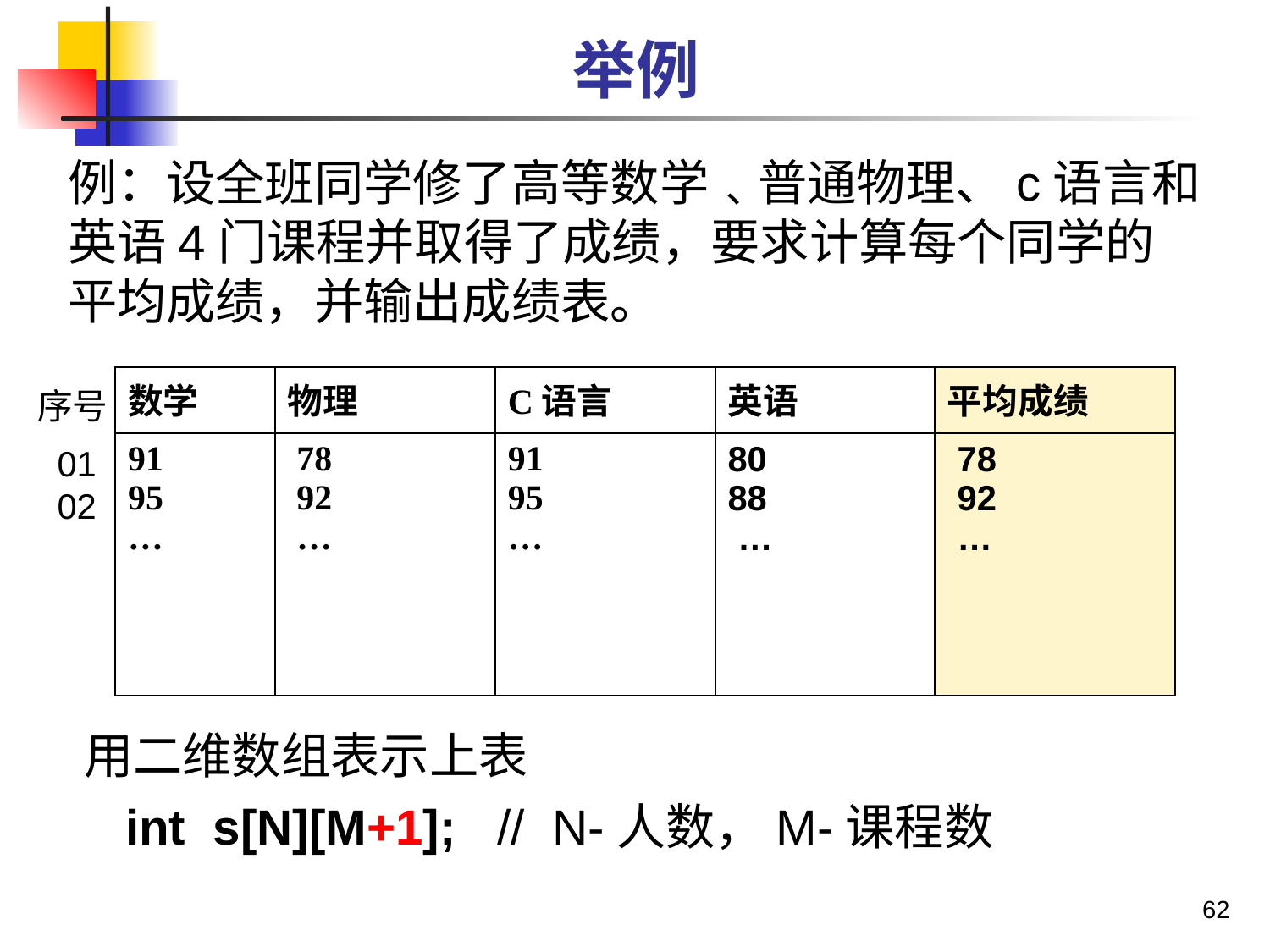

举例
# 例：设全班同学修了高等数学﹑普通物理、c语言和英语4门课程并取得了成绩，要求计算每个同学的平均成绩，并输出成绩表。
| 数学 | 物理 | C语言 | 英语 | 平均成绩 |
| --- | --- | --- | --- | --- |
| 91 95 … | 78 92 … | 91 95 … | 80 88 … | 78 92 … |
序号
01
02
用二维数组表示上表
   int  s[N][M+1];   //  N-人数，M-课程数
62